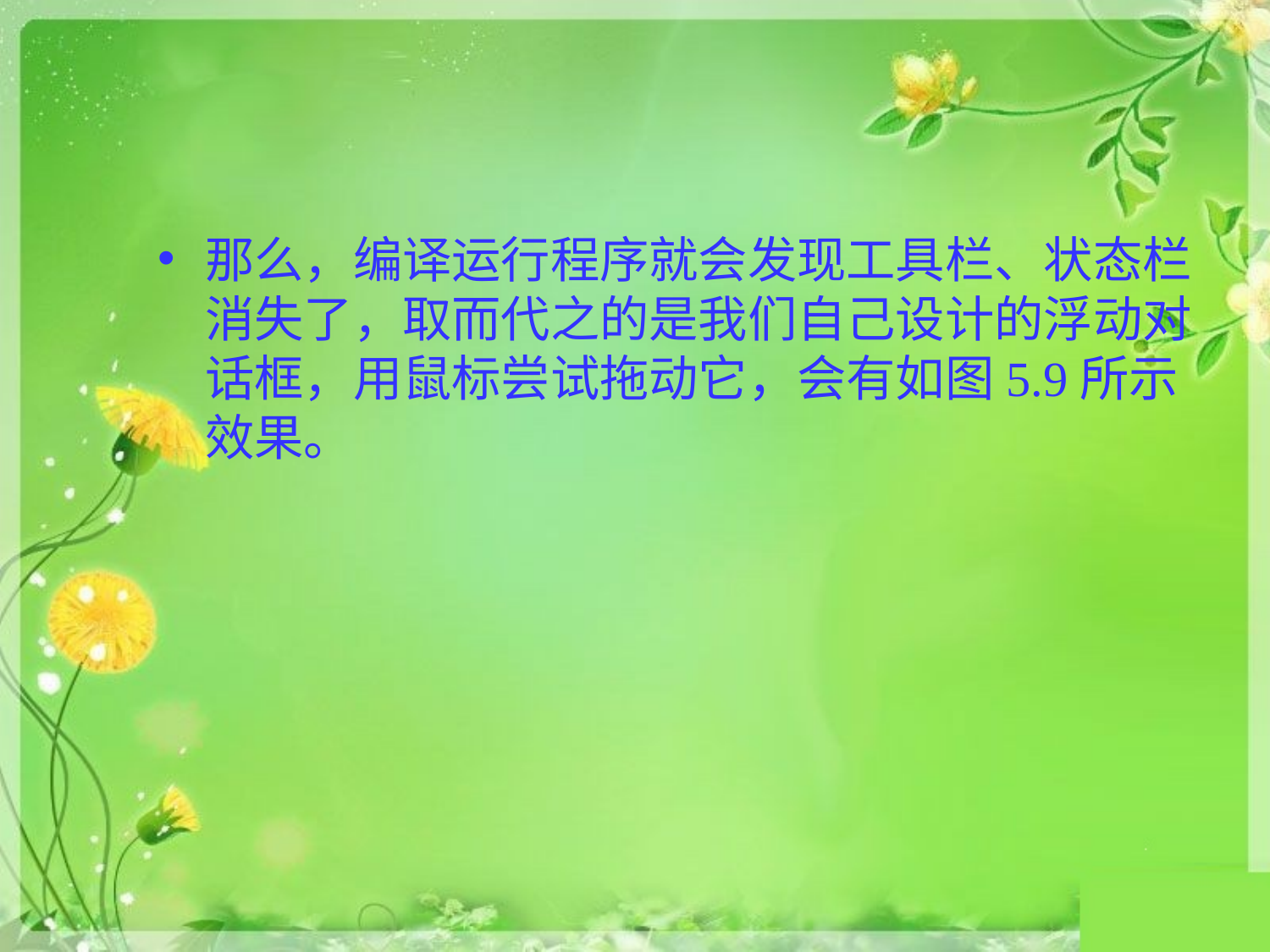

#
那么，编译运行程序就会发现工具栏、状态栏消失了，取而代之的是我们自己设计的浮动对话框，用鼠标尝试拖动它，会有如图5.9所示效果。